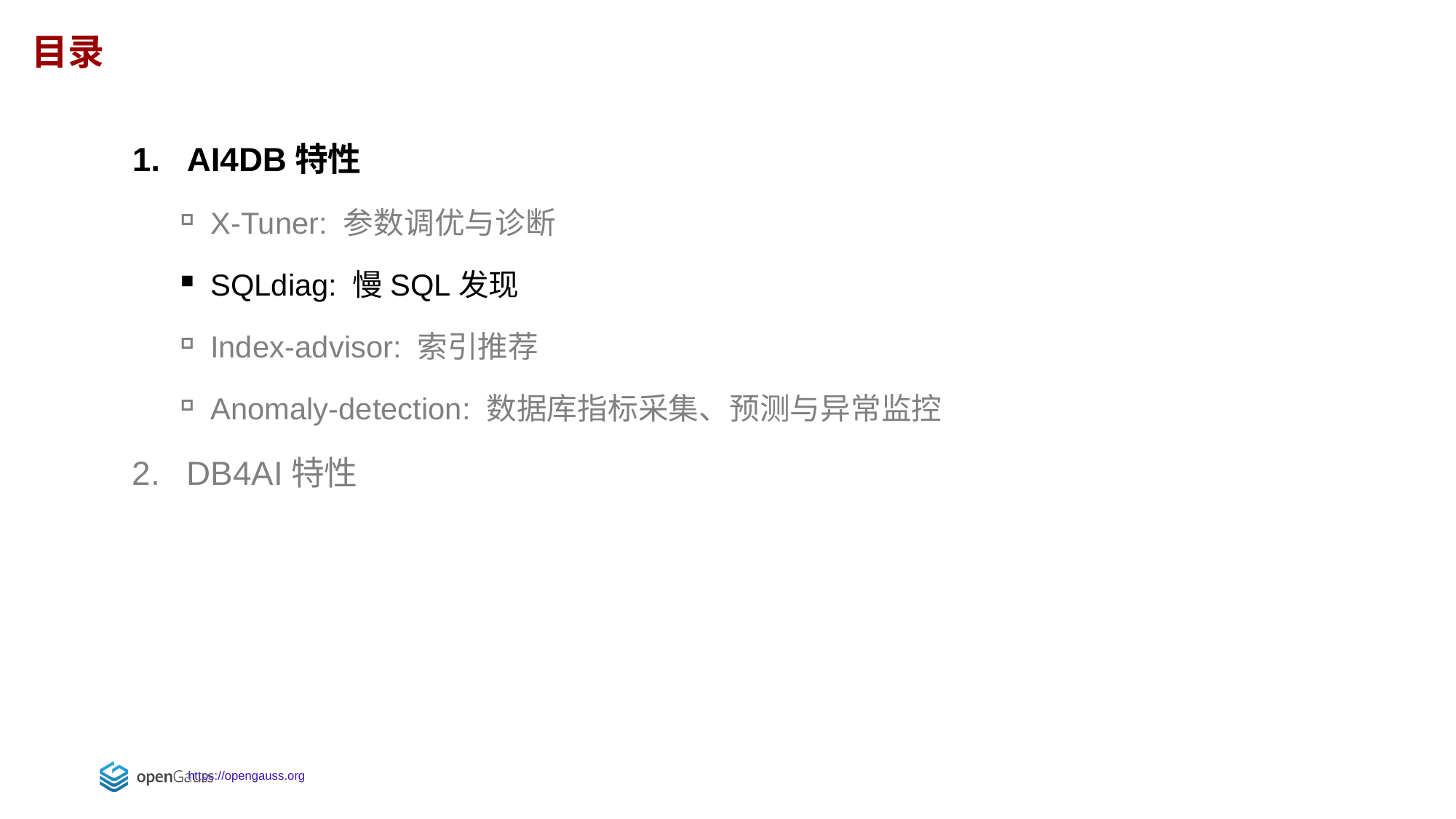

目录
AI4DB特性
X-Tuner: 参数调优与诊断
SQLdiag: 慢SQL发现
Index-advisor: 索引推荐
Anomaly-detection: 数据库指标采集、预测与异常监控
DB4AI特性